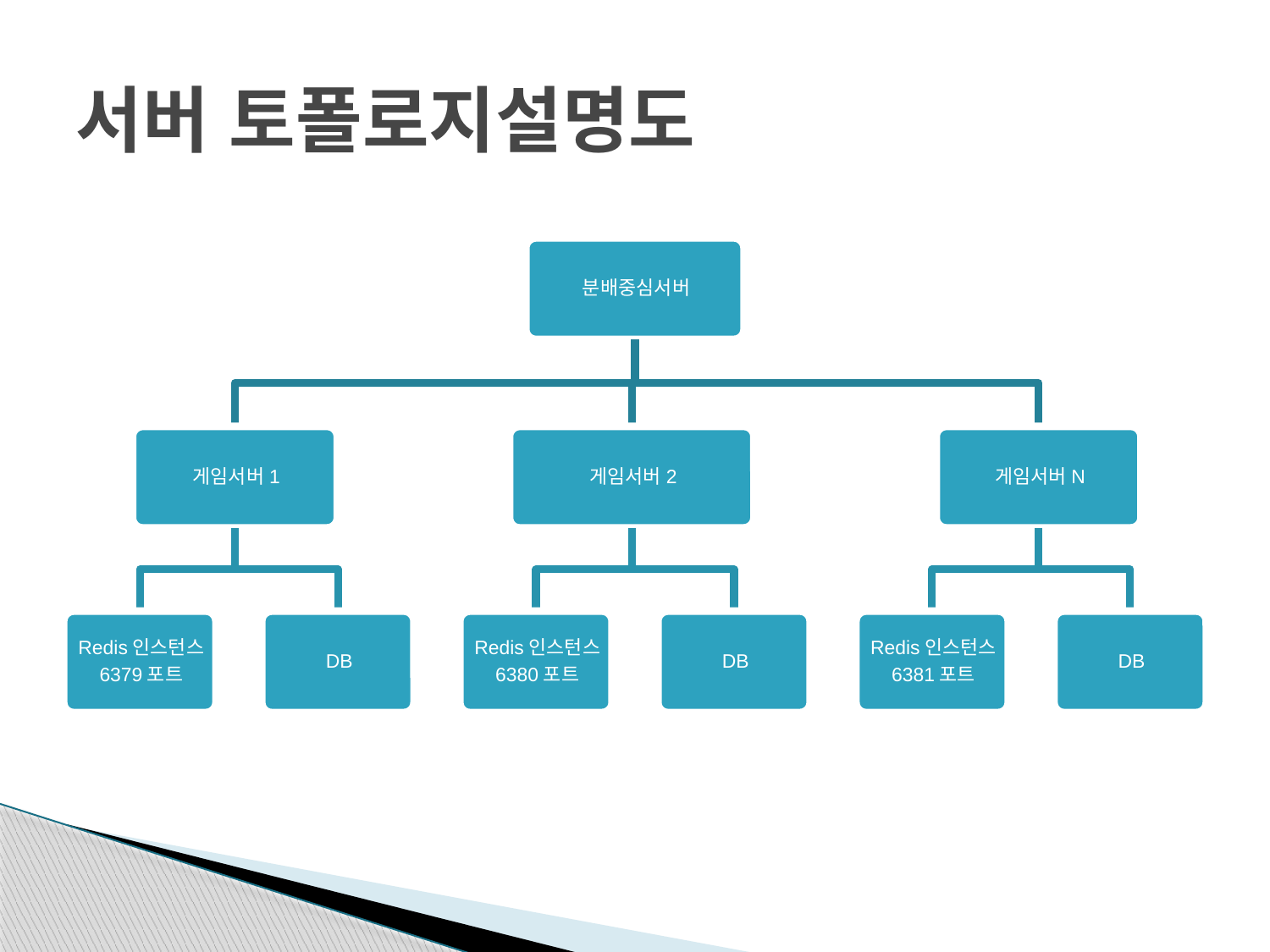

# 서버 토폴로지설명도
분배중심서버
게임서버1
Redis인스턴스
6379포트
DB
게임서버2
Redis인스턴스
6380포트
DB
게임서버N
Redis인스턴스
6381포트
DB